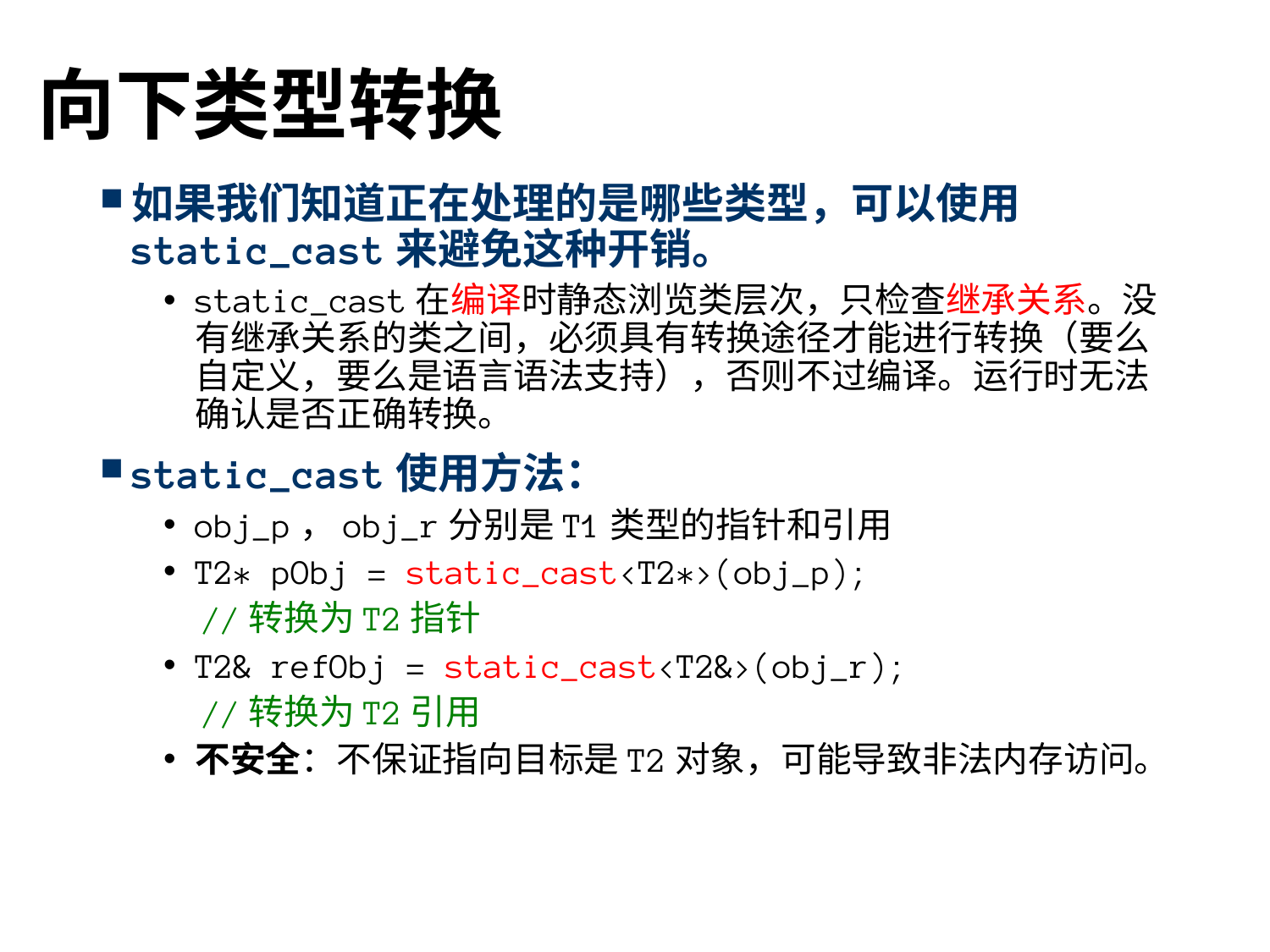

# 向下类型转换
如果我们知道正在处理的是哪些类型，可以使用static_cast来避免这种开销。
static_cast在编译时静态浏览类层次，只检查继承关系。没有继承关系的类之间，必须具有转换途径才能进行转换（要么自定义，要么是语言语法支持），否则不过编译。运行时无法确认是否正确转换。
static_cast使用方法：
obj_p，obj_r分别是T1类型的指针和引用
T2* pObj = static_cast<T2*>(obj_p);
  //转换为T2指针
T2& refObj = static_cast<T2&>(obj_r);
  //转换为T2引用
不安全：不保证指向目标是T2对象，可能导致非法内存访问。